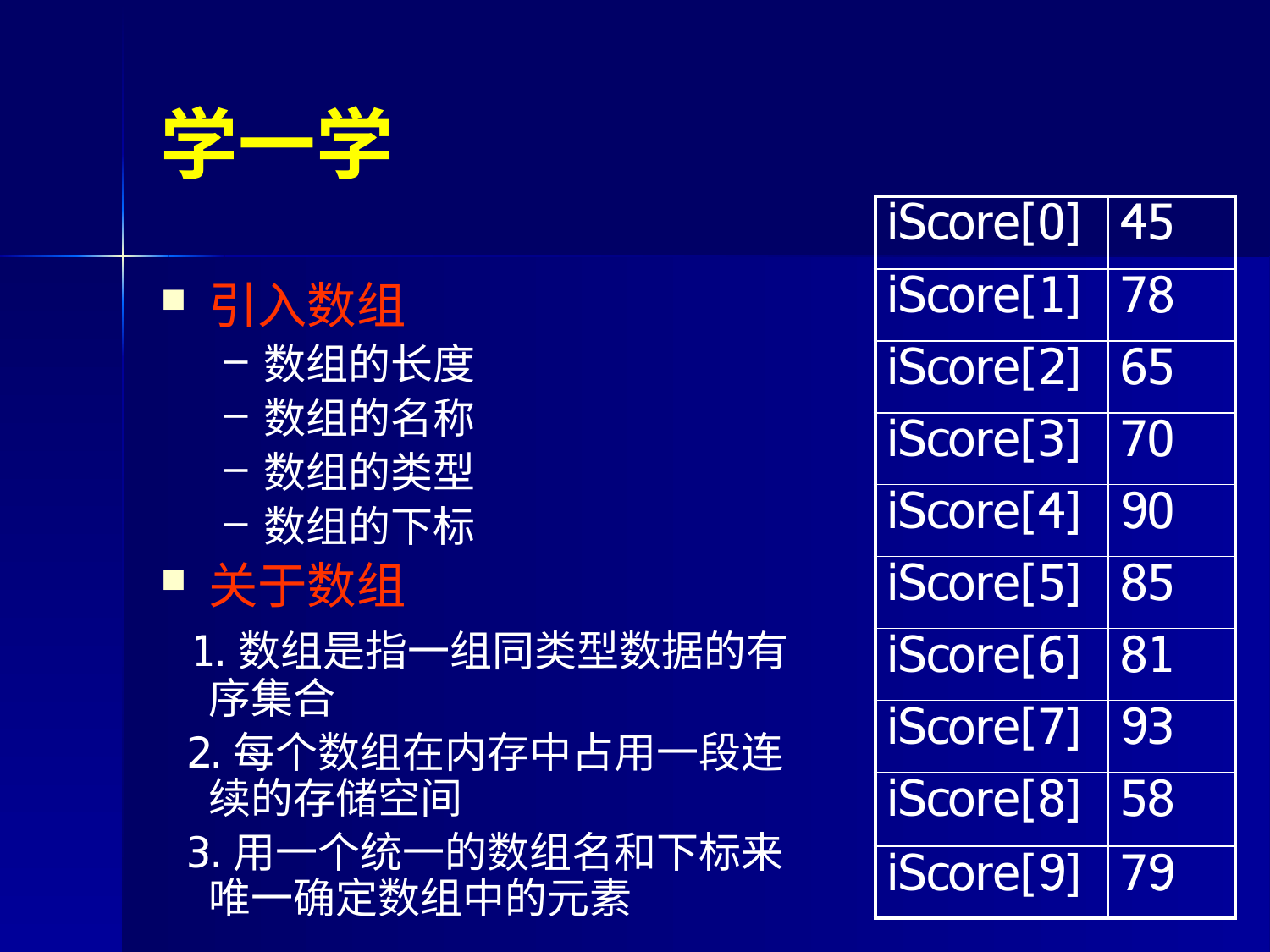

学一学
| iScore[0] | 45 |
| --- | --- |
| iScore[1] | 78 |
| iScore[2] | 65 |
| iScore[3] | 70 |
| iScore[4] | 90 |
| iScore[5] | 85 |
| iScore[6] | 81 |
| iScore[7] | 93 |
| iScore[8] | 58 |
| iScore[9] | 79 |
引入数组
数组的长度
数组的名称
数组的类型
数组的下标
关于数组
  1.数组是指一组同类型数据的有序集合
  2.每个数组在内存中占用一段连续的存储空间
  3.用一个统一的数组名和下标来唯一确定数组中的元素